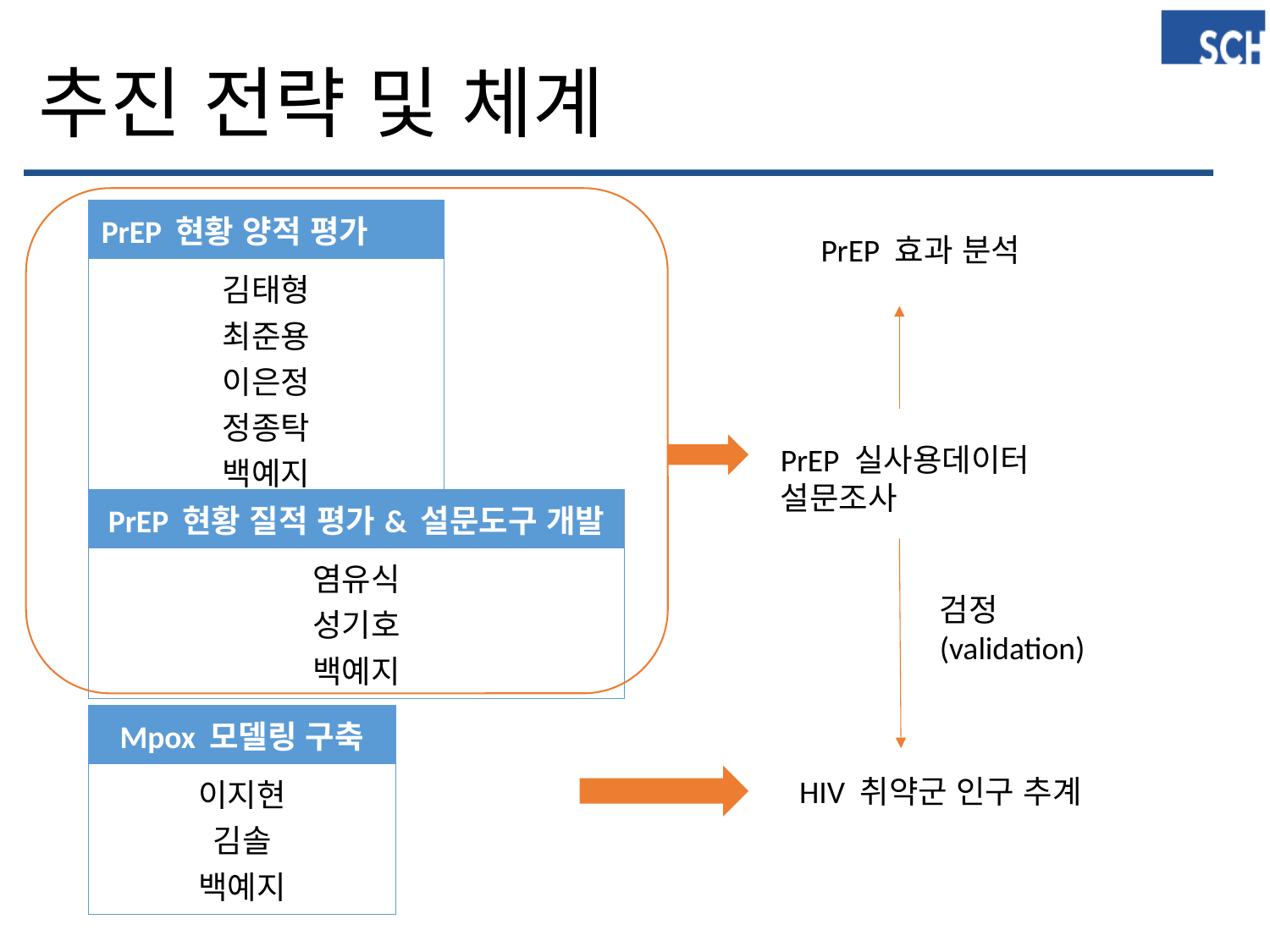

# 추진 전략 및 체계

| PrEP 현황 양적 평가 |
| --- |
| 김태형 최준용 이은정 정종탁 백예지 |
PrEP 효과 분석

PrEP 실사용데이터
설문조사
| PrEP 현황 질적 평가& 설문도구 개발 |
| --- |
| 염유식 성기호 백예지 |

검정(validation)
| Mpox 모델링 구축 |
| --- |
| 이지현 김솔 백예지 |
HIV 취약군 인구 추계